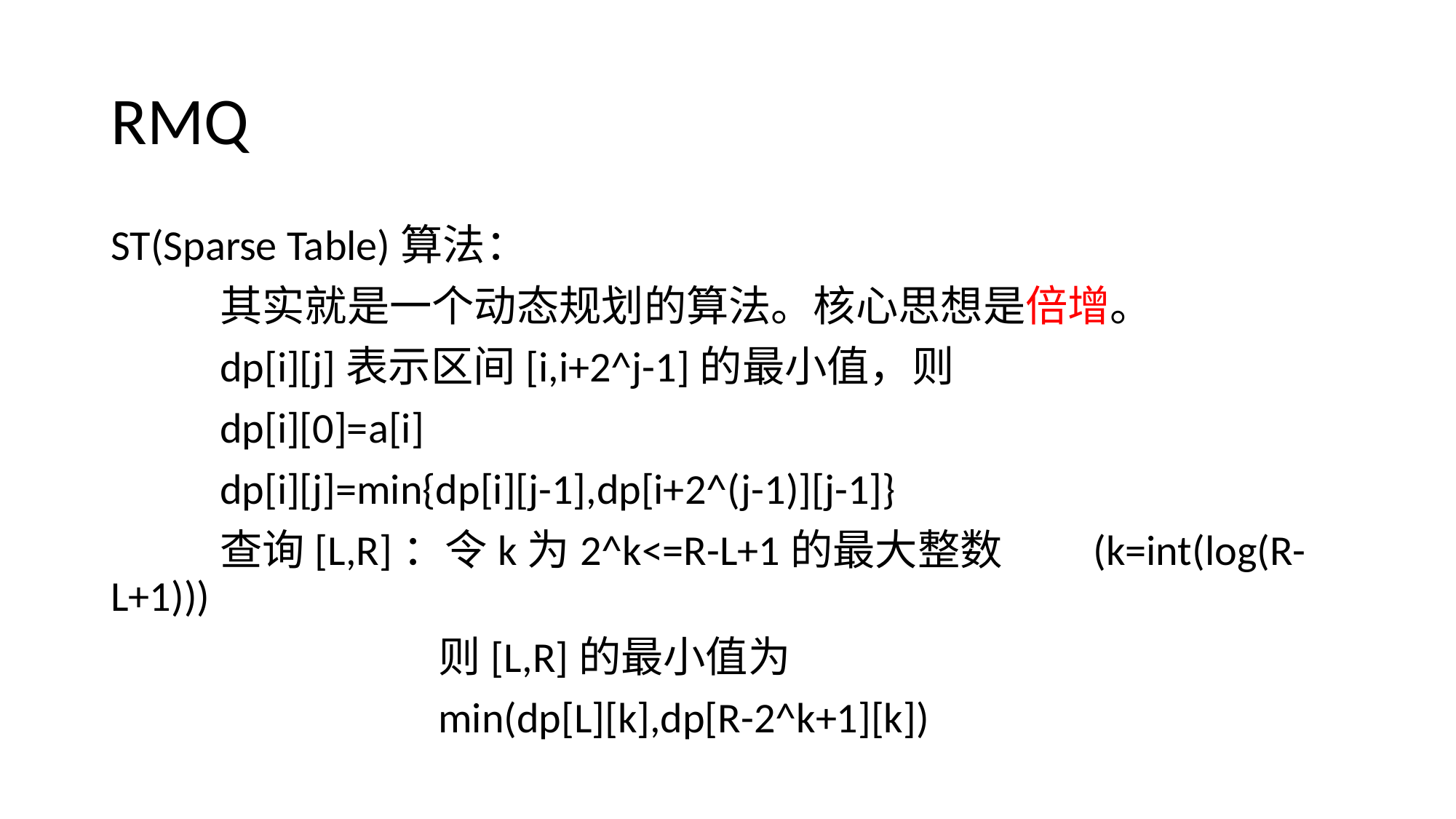

# RMQ
ST(Sparse Table)算法：
	其实就是一个动态规划的算法。核心思想是倍增。
	dp[i][j]表示区间[i,i+2^j-1]的最小值，则
	dp[i][0]=a[i]
	dp[i][j]=min{dp[i][j-1],dp[i+2^(j-1)][j-1]}
	查询[L,R]：令k为2^k<=R-L+1的最大整数	(k=int(log(R-L+1)))
			则[L,R]的最小值为
			min(dp[L][k],dp[R-2^k+1][k])